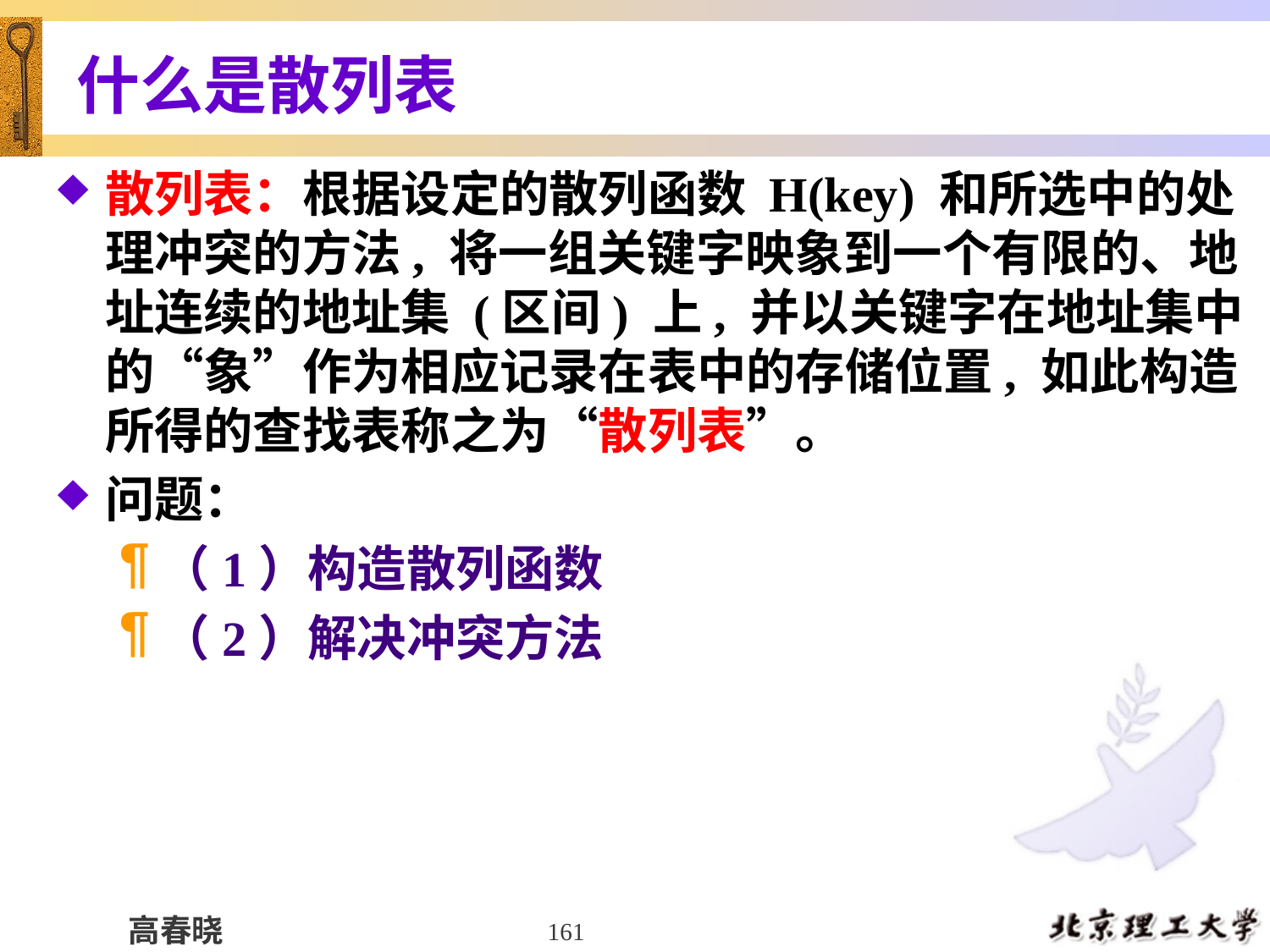

# 什么是散列表
散列表：根据设定的散列函数 H(key) 和所选中的处理冲突的方法, 将一组关键字映象到一个有限的、地址连续的地址集 (区间) 上, 并以关键字在地址集中的“象”作为相应记录在表中的存储位置, 如此构造所得的查找表称之为“散列表”。
问题：
（1）构造散列函数
（2）解决冲突方法

161